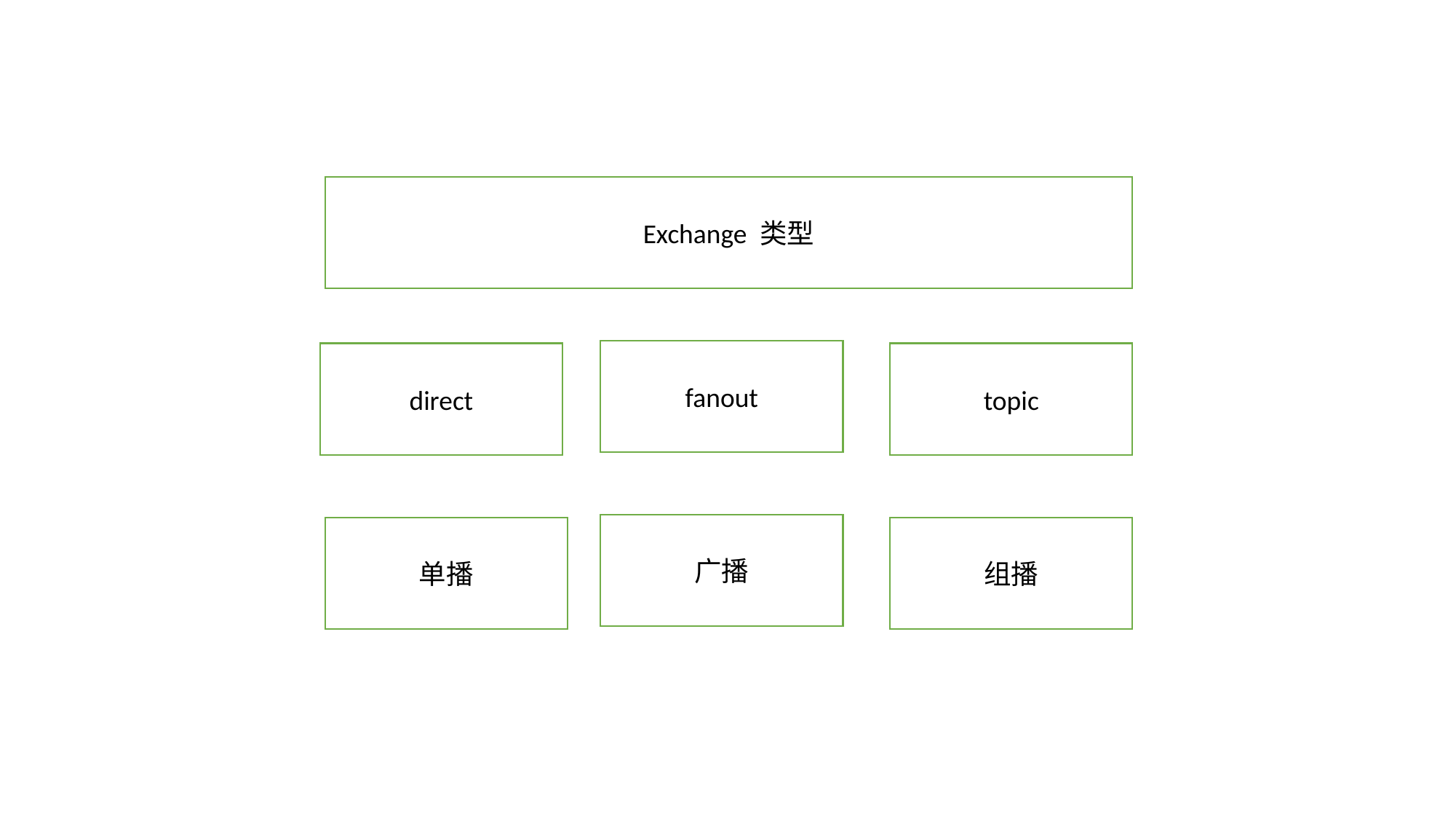

Exchange 类型
fanout
direct
topic
广播
单播
组播